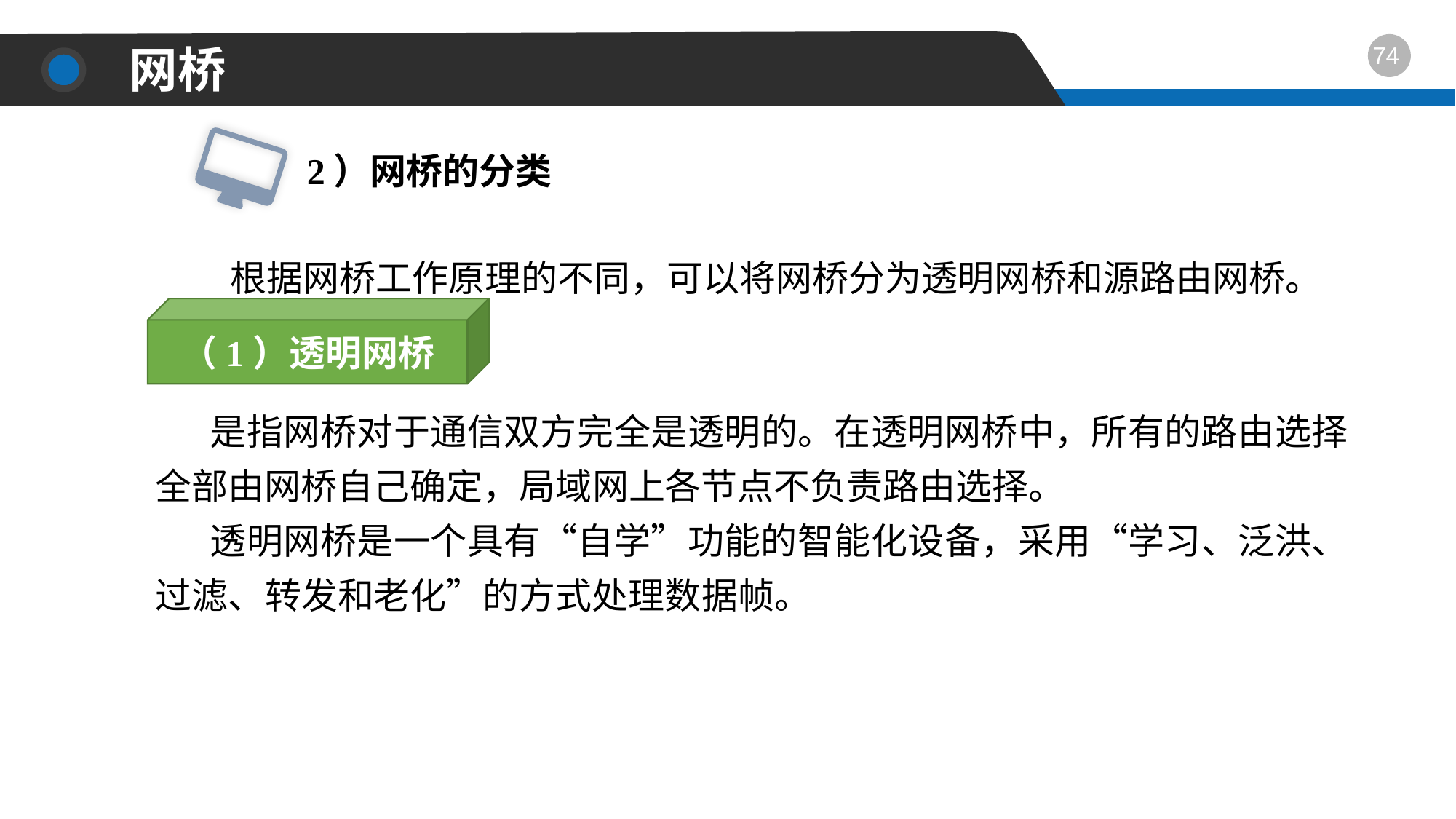

网桥

2）网桥的分类
根据网桥工作原理的不同，可以将网桥分为透明网桥和源路由网桥。
（1）透明网桥
是指网桥对于通信双方完全是透明的。在透明网桥中，所有的路由选择全部由网桥自己确定，局域网上各节点不负责路由选择。
透明网桥是一个具有“自学”功能的智能化设备，采用“学习、泛洪、过滤、转发和老化”的方式处理数据帧。